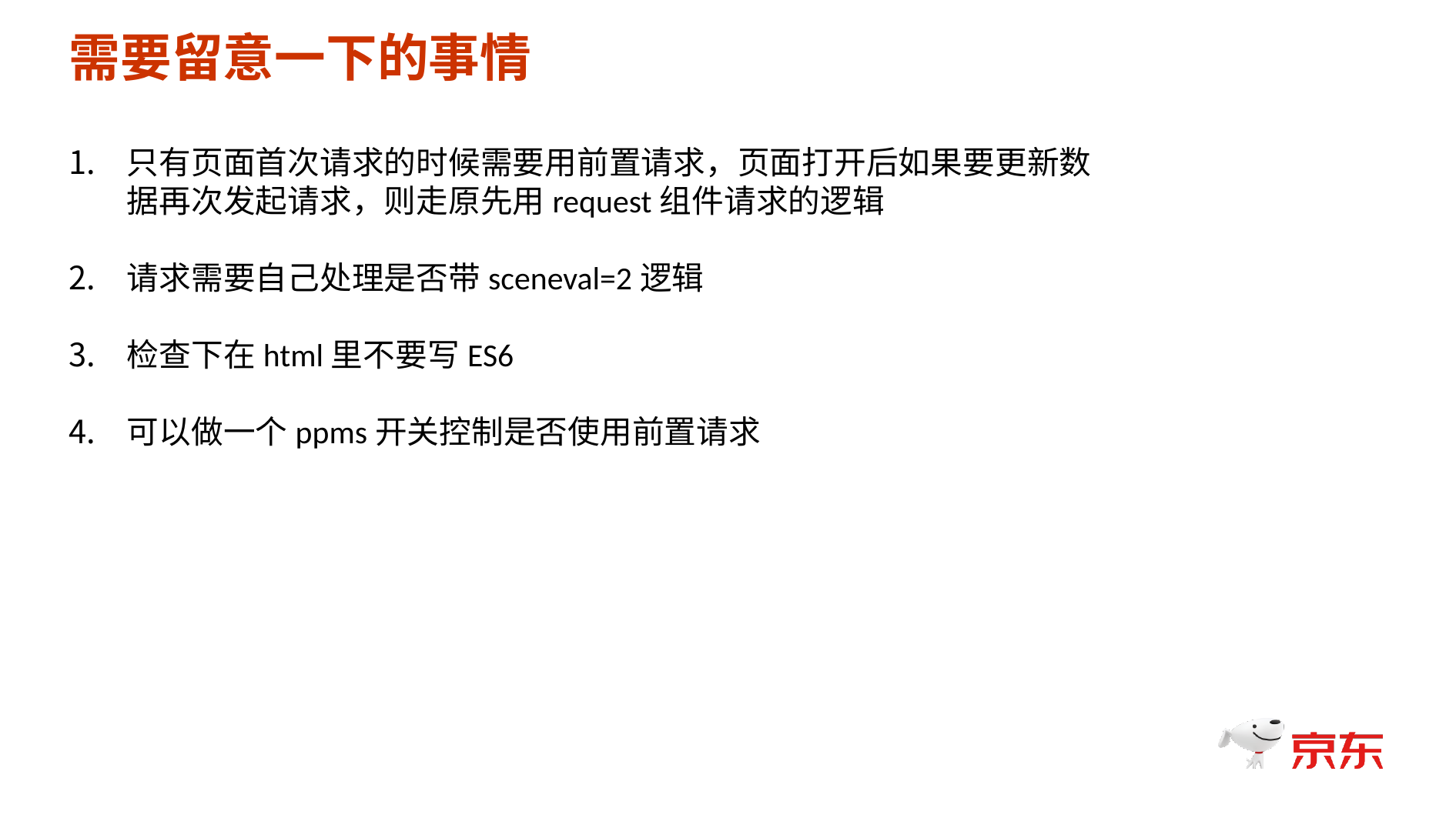

需要留意一下的事情
只有页面首次请求的时候需要用前置请求，页面打开后如果要更新数据再次发起请求，则走原先用request组件请求的逻辑

请求需要自己处理是否带sceneval=2逻辑

检查下在html里不要写ES6

可以做一个ppms开关控制是否使用前置请求